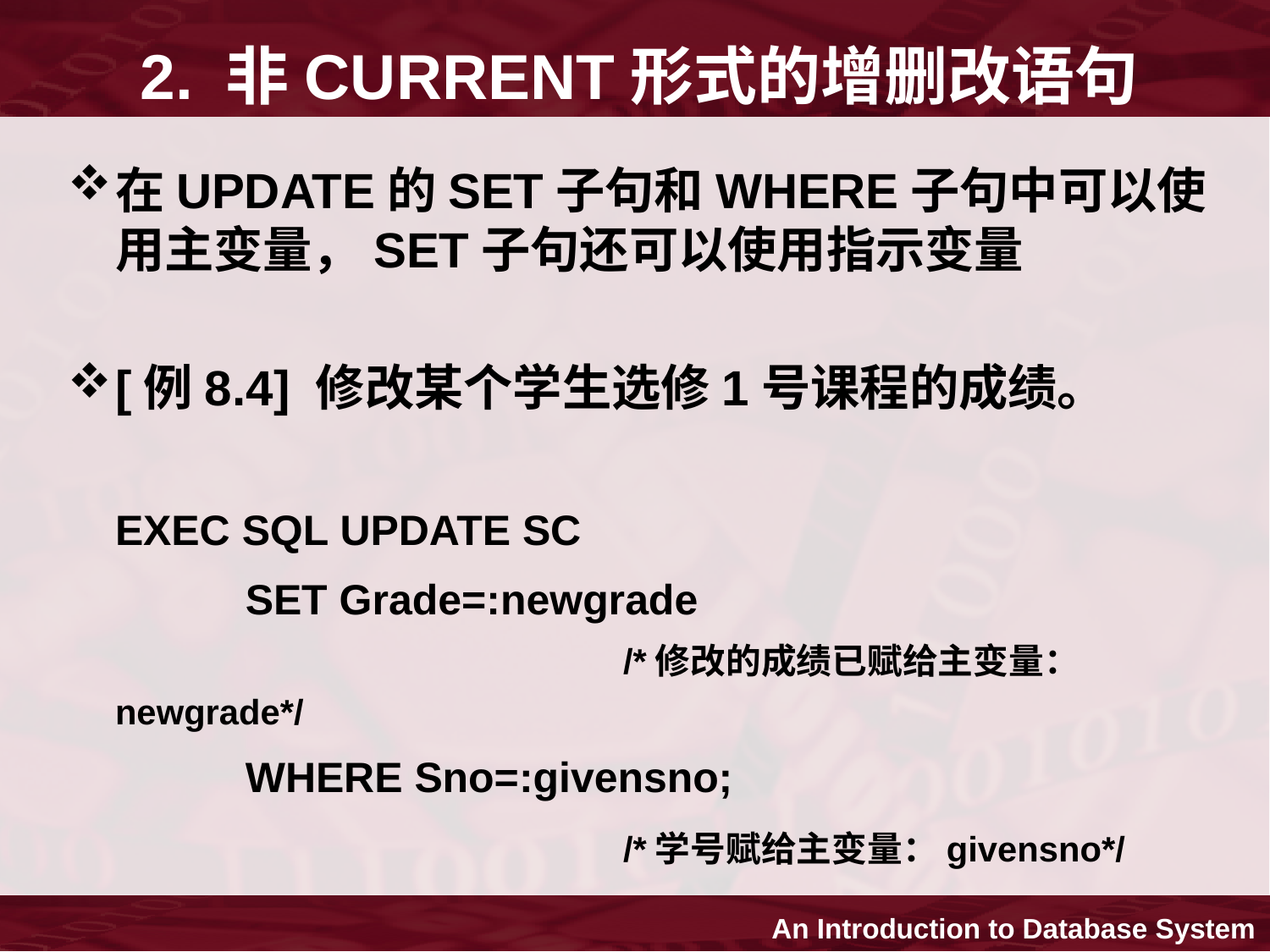

# 2. 非CURRENT形式的增删改语句
在UPDATE的SET子句和WHERE子句中可以使用主变量，SET子句还可以使用指示变量

[例8.4] 修改某个学生选修1号课程的成绩。

	EXEC SQL UPDATE SC
               SET Grade=:newgrade
                                                	/*修改的成绩已赋给主变量：newgrade*/
               WHERE Sno=:givensno;
					/*学号赋给主变量：givensno*/